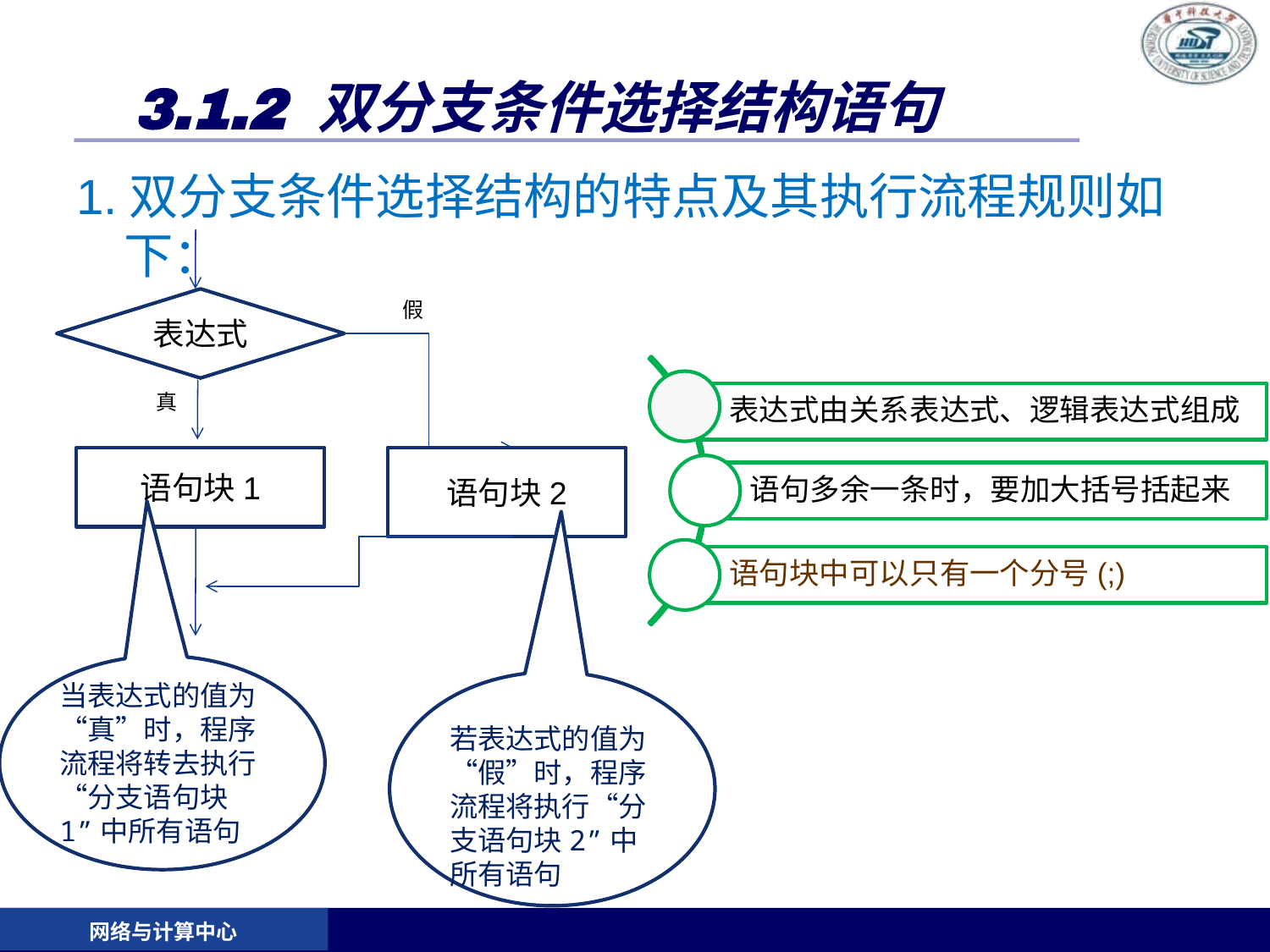

# 3.1.2 双分支条件选择结构语句
1.双分支条件选择结构的特点及其执行流程规则如下：

表达式
语句块1
语句块2
假
真
表达式由关系表达式、逻辑表达式组成
语句多余一条时，要加大括号括起来
语句块中可以只有一个分号(;)

当表达式的值为“真”时，程序流程将转去执行“分支语句块1”中所有语句

若表达式的值为“假”时，程序流程将执行“分支语句块2”中所有语句
网络与计算中心